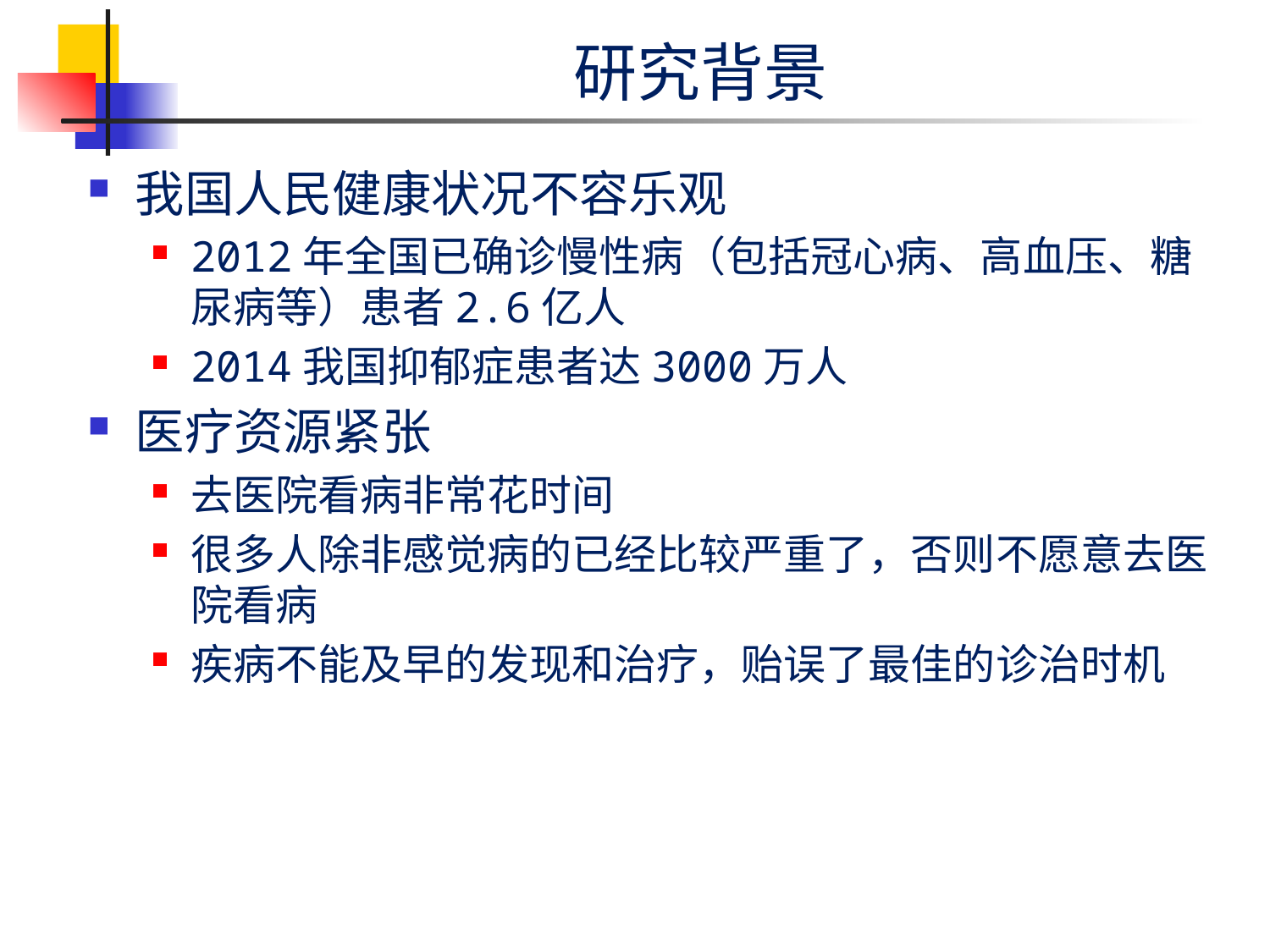

# 研究背景
我国人民健康状况不容乐观
2012年全国已确诊慢性病（包括冠心病、高血压、糖尿病等）患者2.6亿人
2014我国抑郁症患者达3000万人
医疗资源紧张
去医院看病非常花时间
很多人除非感觉病的已经比较严重了，否则不愿意去医院看病
疾病不能及早的发现和治疗，贻误了最佳的诊治时机